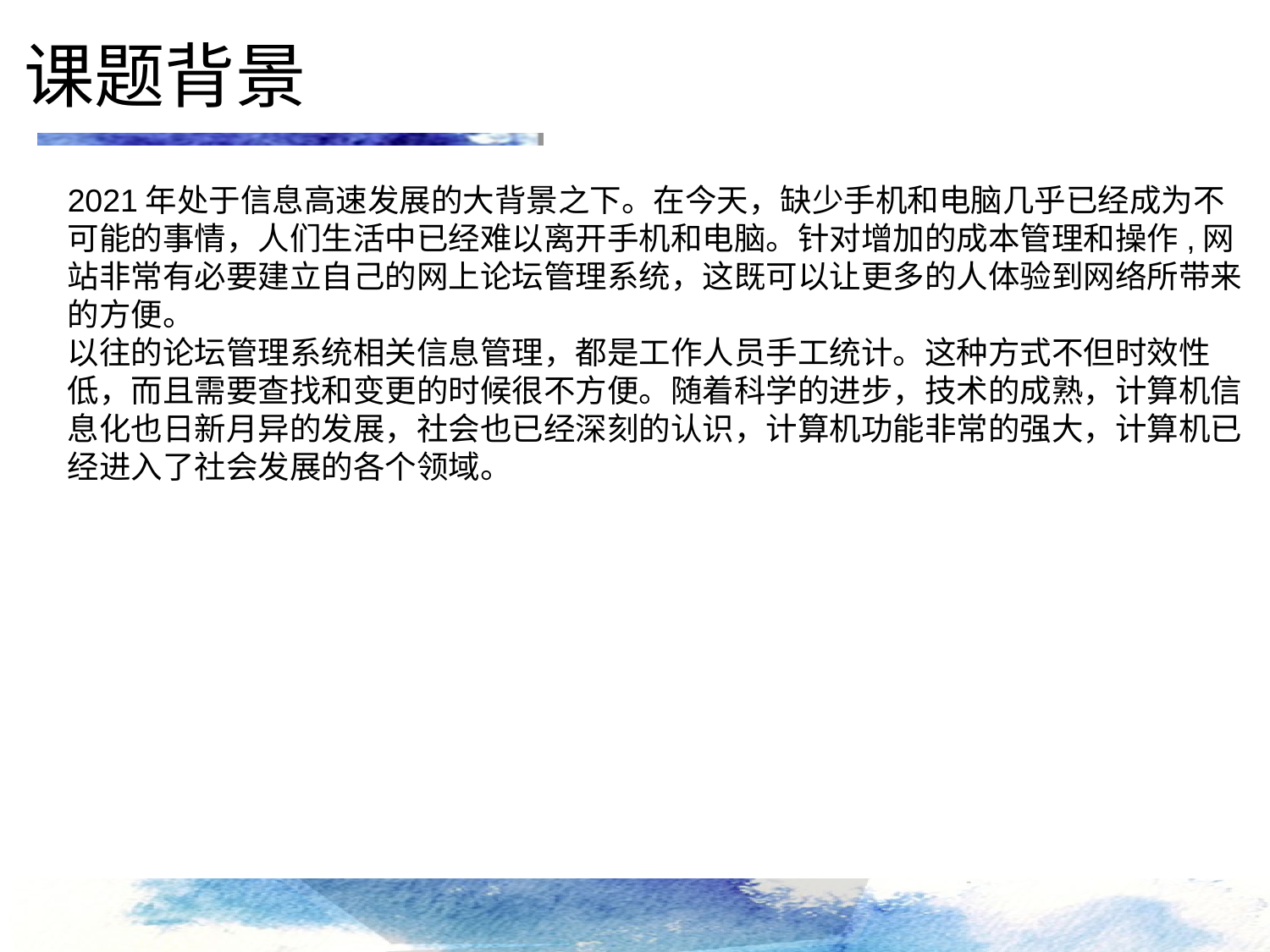

课题背景

2021年处于信息高速发展的大背景之下。在今天，缺少手机和电脑几乎已经成为不可能的事情，人们生活中已经难以离开手机和电脑。针对增加的成本管理和操作,网站非常有必要建立自己的网上论坛管理系统，这既可以让更多的人体验到网络所带来的方便。
以往的论坛管理系统相关信息管理，都是工作人员手工统计。这种方式不但时效性低，而且需要查找和变更的时候很不方便。随着科学的进步，技术的成熟，计算机信息化也日新月异的发展，社会也已经深刻的认识，计算机功能非常的强大，计算机已经进入了社会发展的各个领域。
点击添加文本
点击添加文本
点击添加文本
点击添加文本